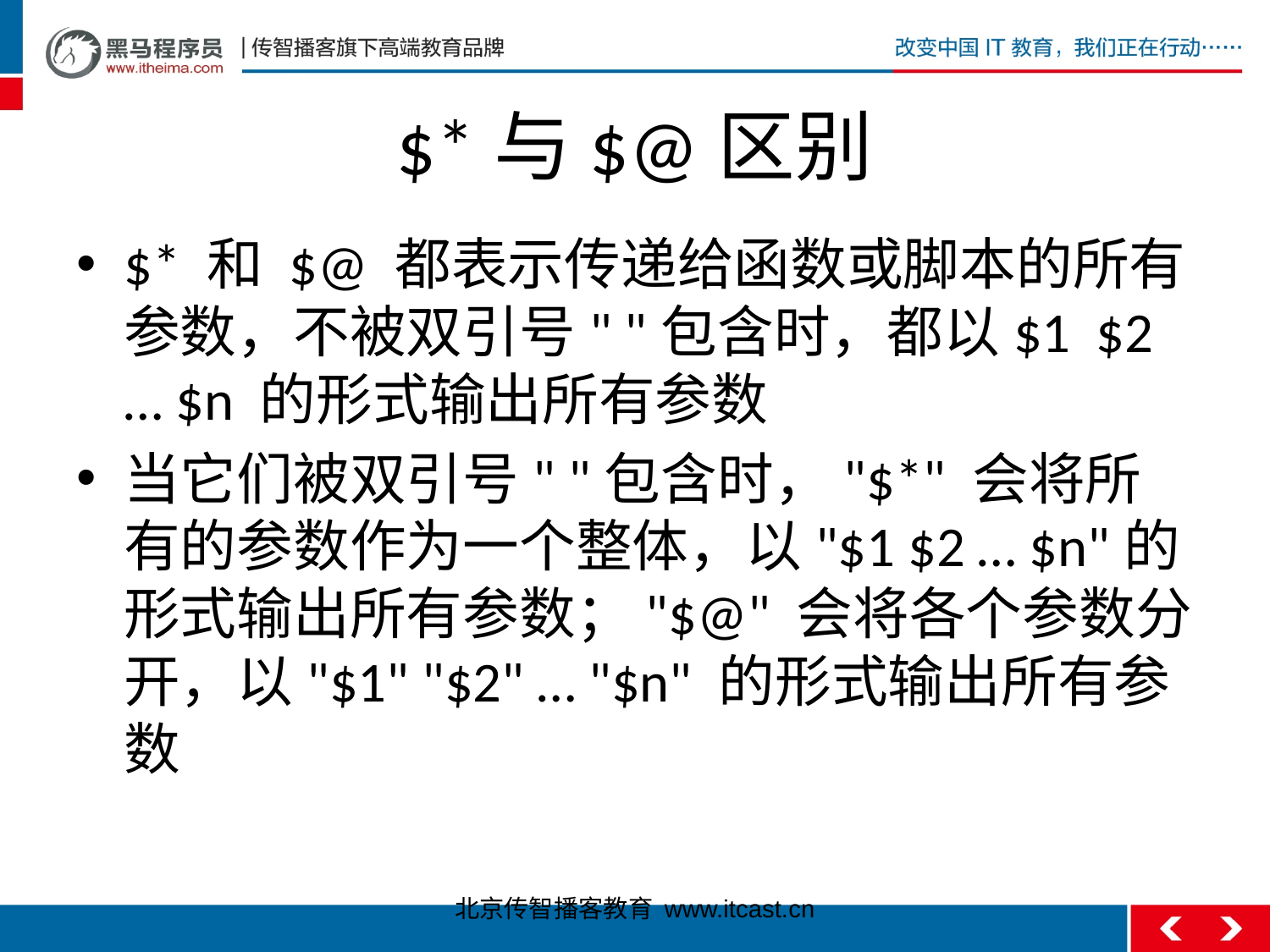

# $*与$@区别
$* 和 $@ 都表示传递给函数或脚本的所有参数，不被双引号" "包含时，都以$1  $2  … $n 的形式输出所有参数
当它们被双引号" "包含时，"$*" 会将所有的参数作为一个整体，以"$1 $2 … $n"的形式输出所有参数；"$@" 会将各个参数分开，以"$1" "$2" … "$n" 的形式输出所有参数
北京传智播客教育 www.itcast.cn